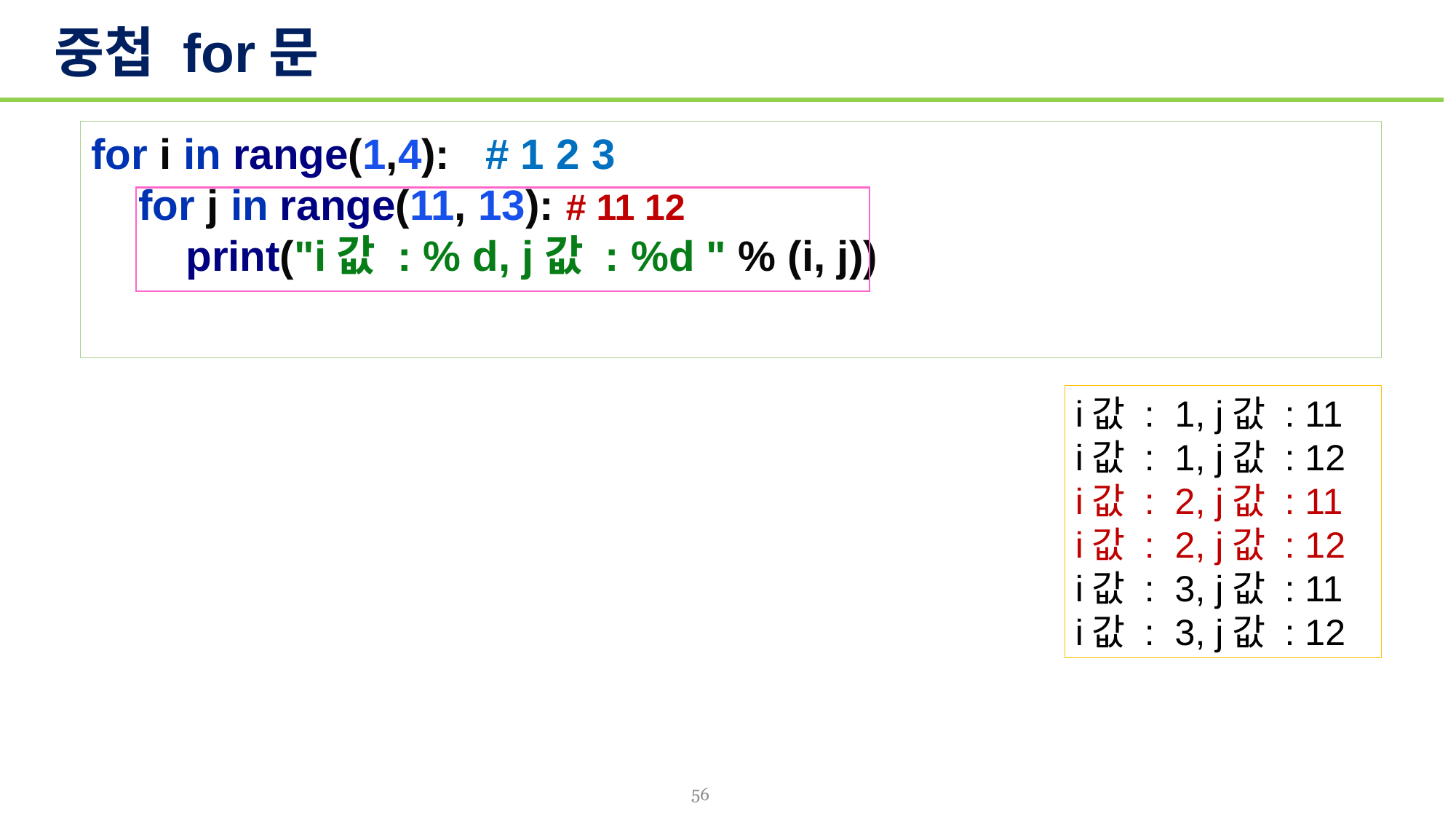

# 중첩 for문
for i in range(1,4):   # 1 2 3
    for j in range(11, 13): # 11 12
        print("i값 : % d, j값 : %d " % (i, j))

i값 :  1, j값 : 11
i값 :  1, j값 : 12
i값 :  2, j값 : 11
i값 :  2, j값 : 12
i값 :  3, j값 : 11
i값 :  3, j값 : 12
56